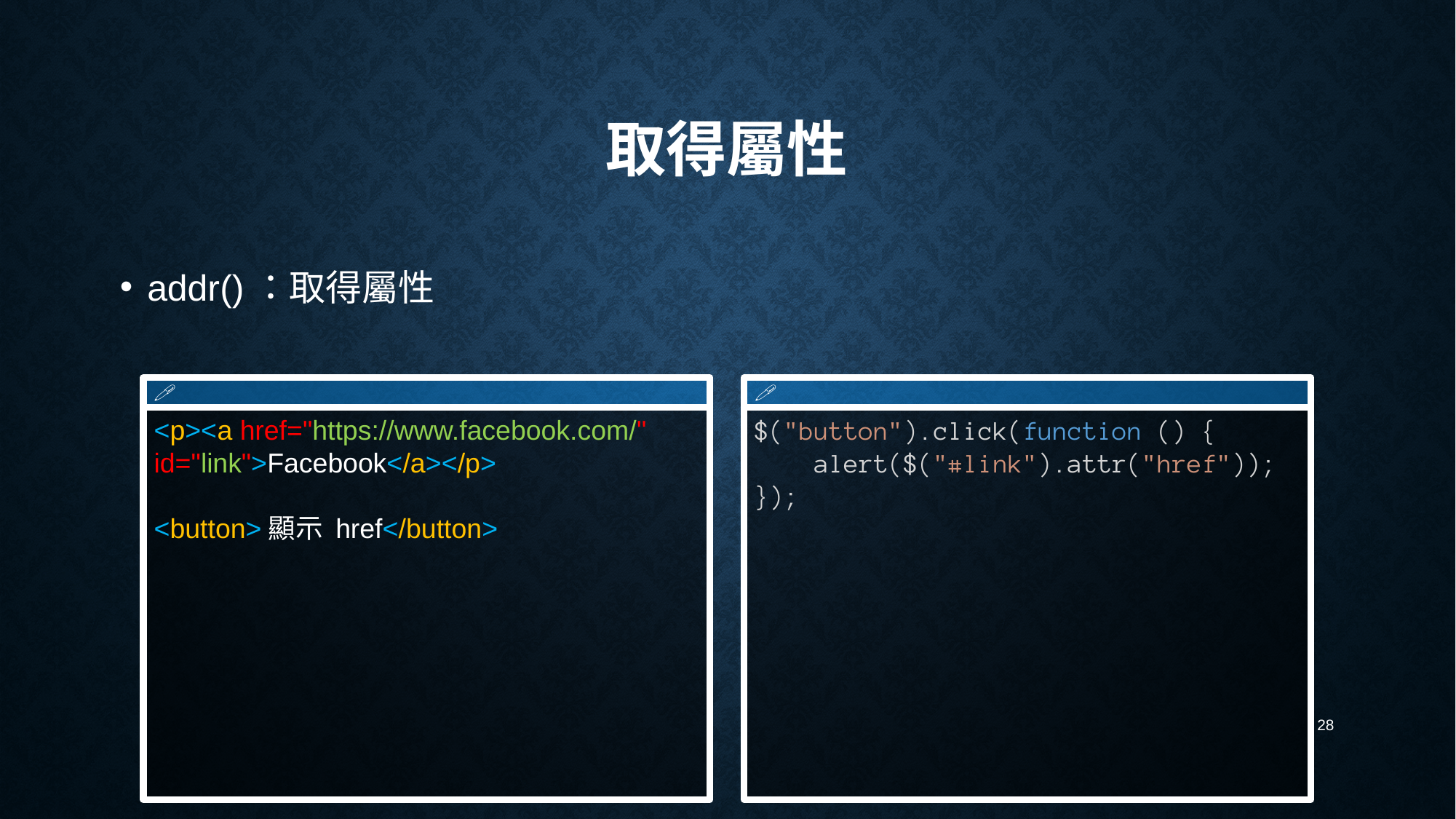

# 取得屬性
addr()：取得屬性
🖊
<p><a href="https://www.facebook.com/" id="link">Facebook</a></p>

<button>顯示 href</button>
🖊
$("button").click(function () {
    alert($("#link").attr("href"));
});
28